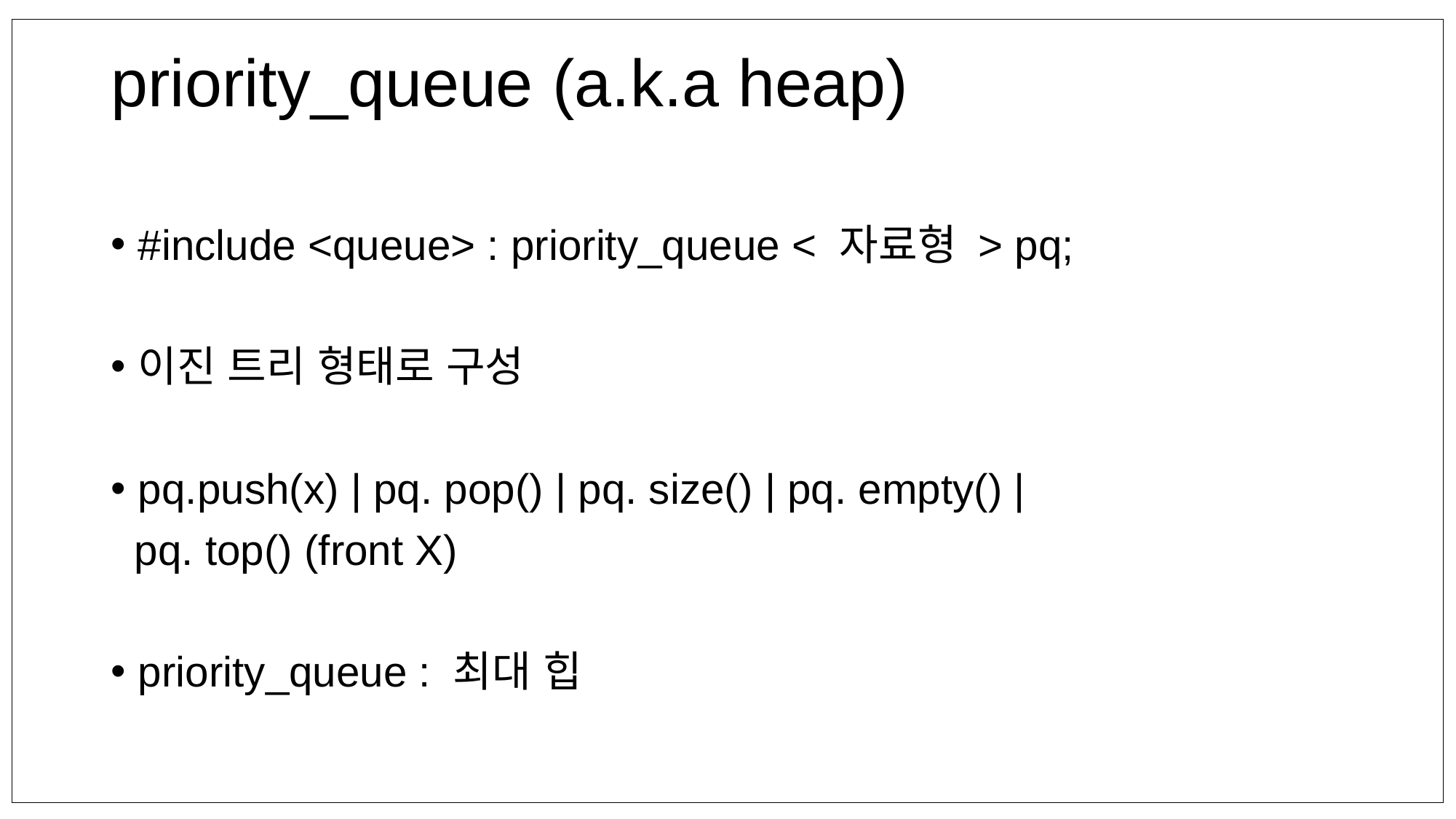

# priority_queue (a.k.a heap)
#include <queue> : priority_queue < 자료형 > pq;

이진 트리 형태로 구성

pq.push(x) | pq. pop() | pq. size() | pq. empty() |
  pq. top() (front X)

priority_queue : 최대 힙